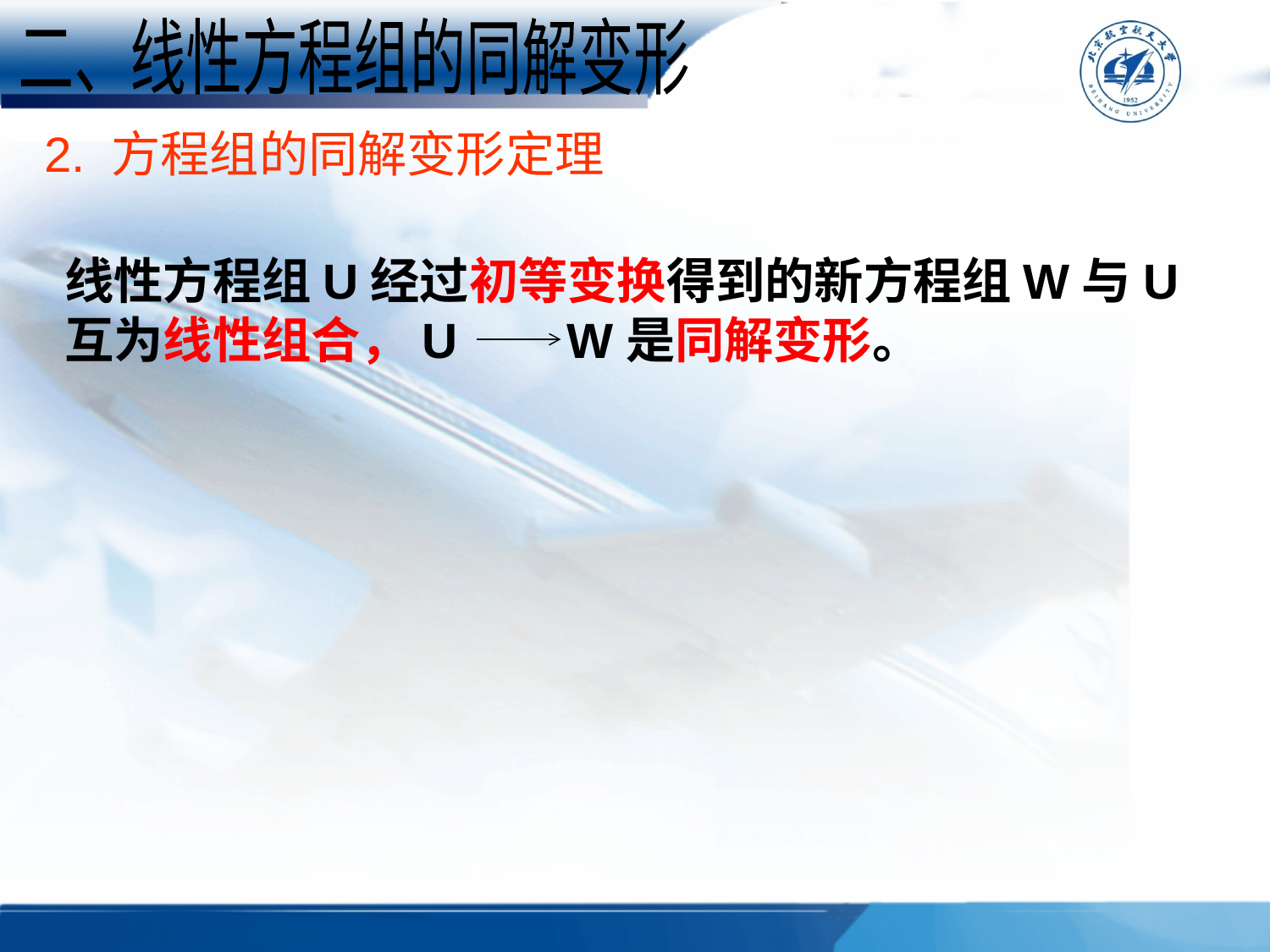

二、线性方程组的同解变形
2. 方程组的同解变形定理
    线性方程组U经过初等变换得到的新方程组W与U
    互为线性组合，U        W是同解变形。